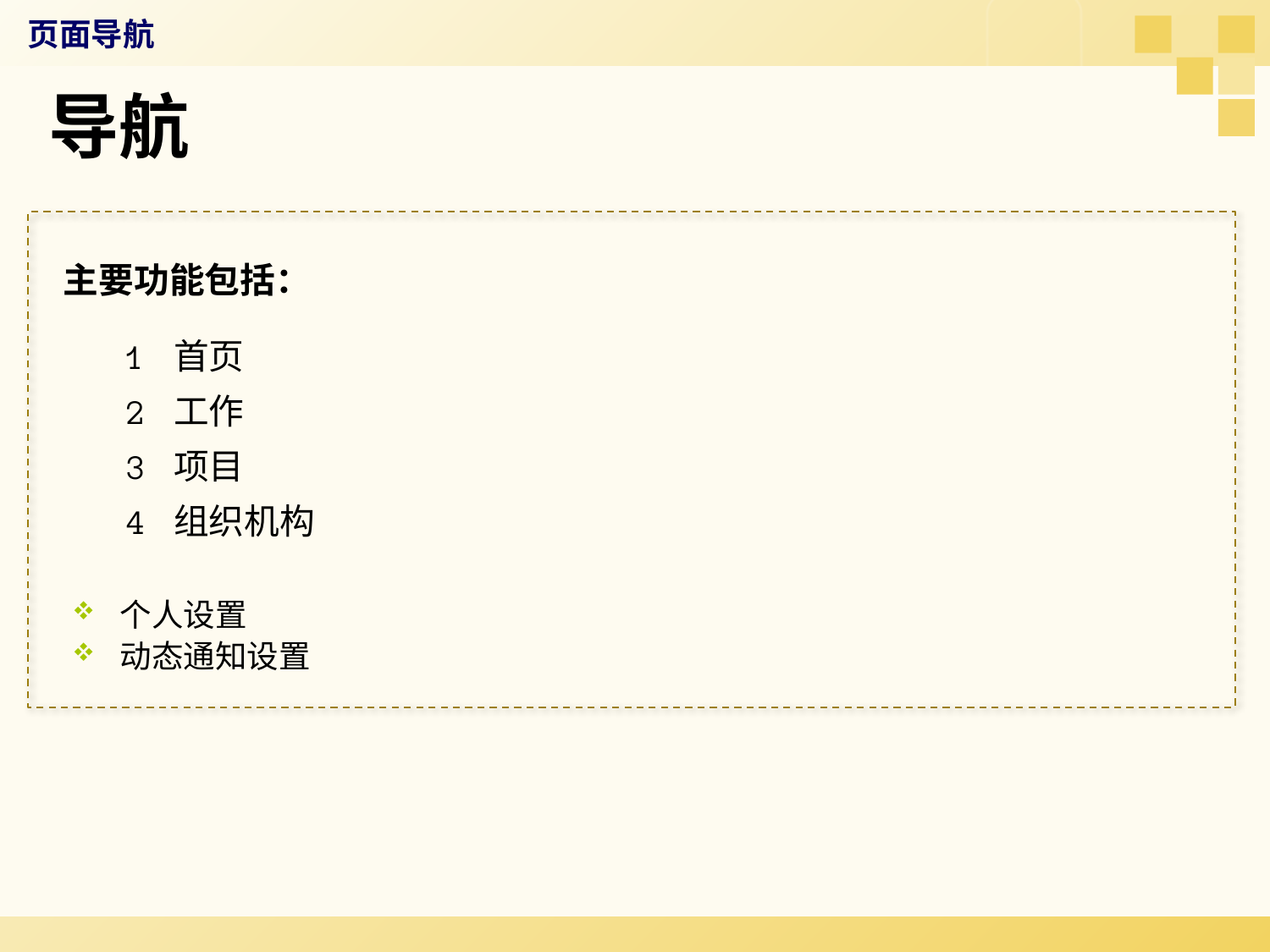

# 页面导航
导航

主要功能包括：
1 首页
2 工作
3 项目
4 组织机构
个人设置
动态通知设置